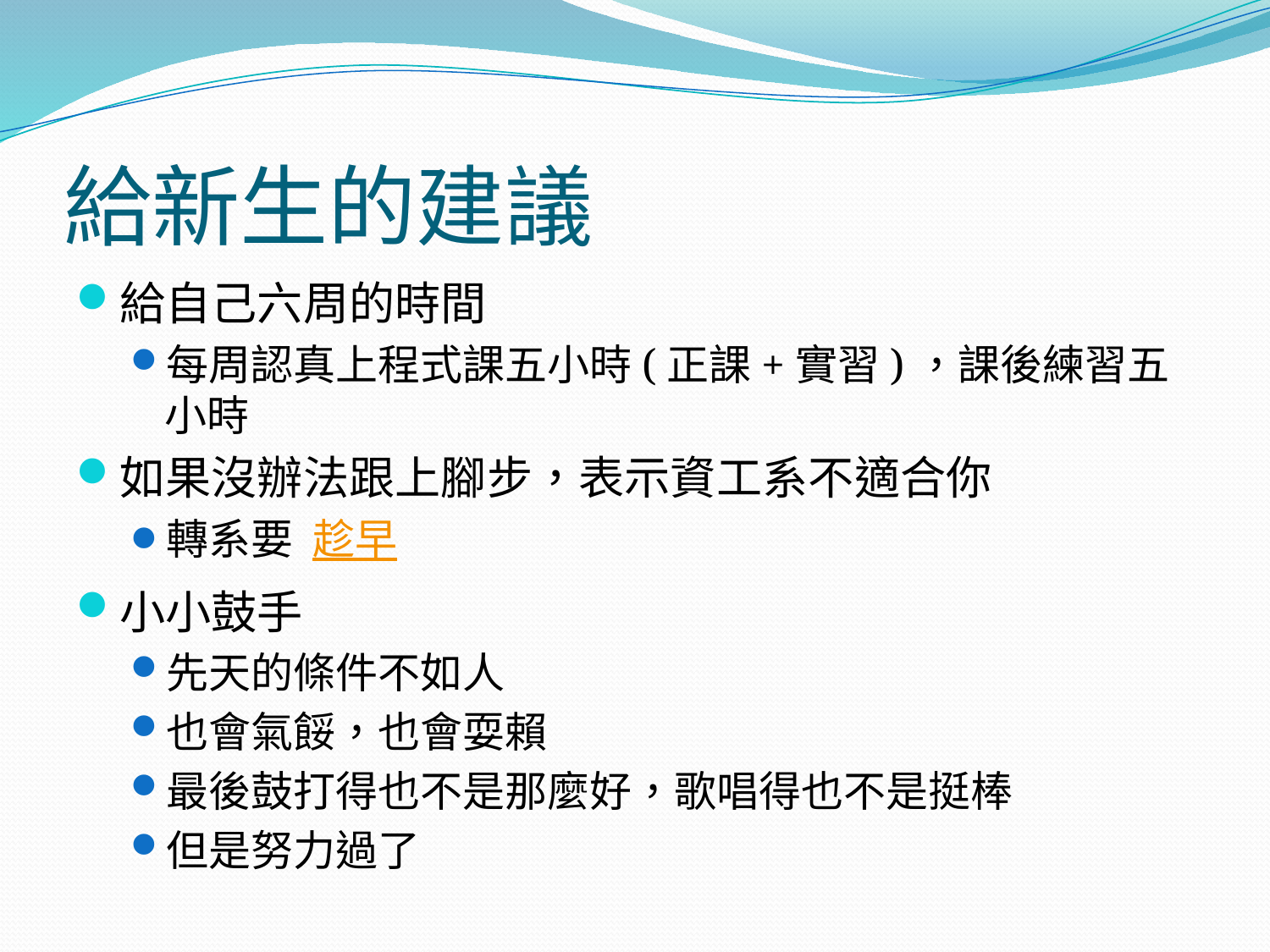

# 給新生的建議
給自己六周的時間
每周認真上程式課五小時(正課+實習)，課後練習五小時
如果沒辦法跟上腳步，表示資工系不適合你
轉系要  趁早
小小鼓手
先天的條件不如人
也會氣餒，也會耍賴
最後鼓打得也不是那麼好，歌唱得也不是挺棒
但是努力過了